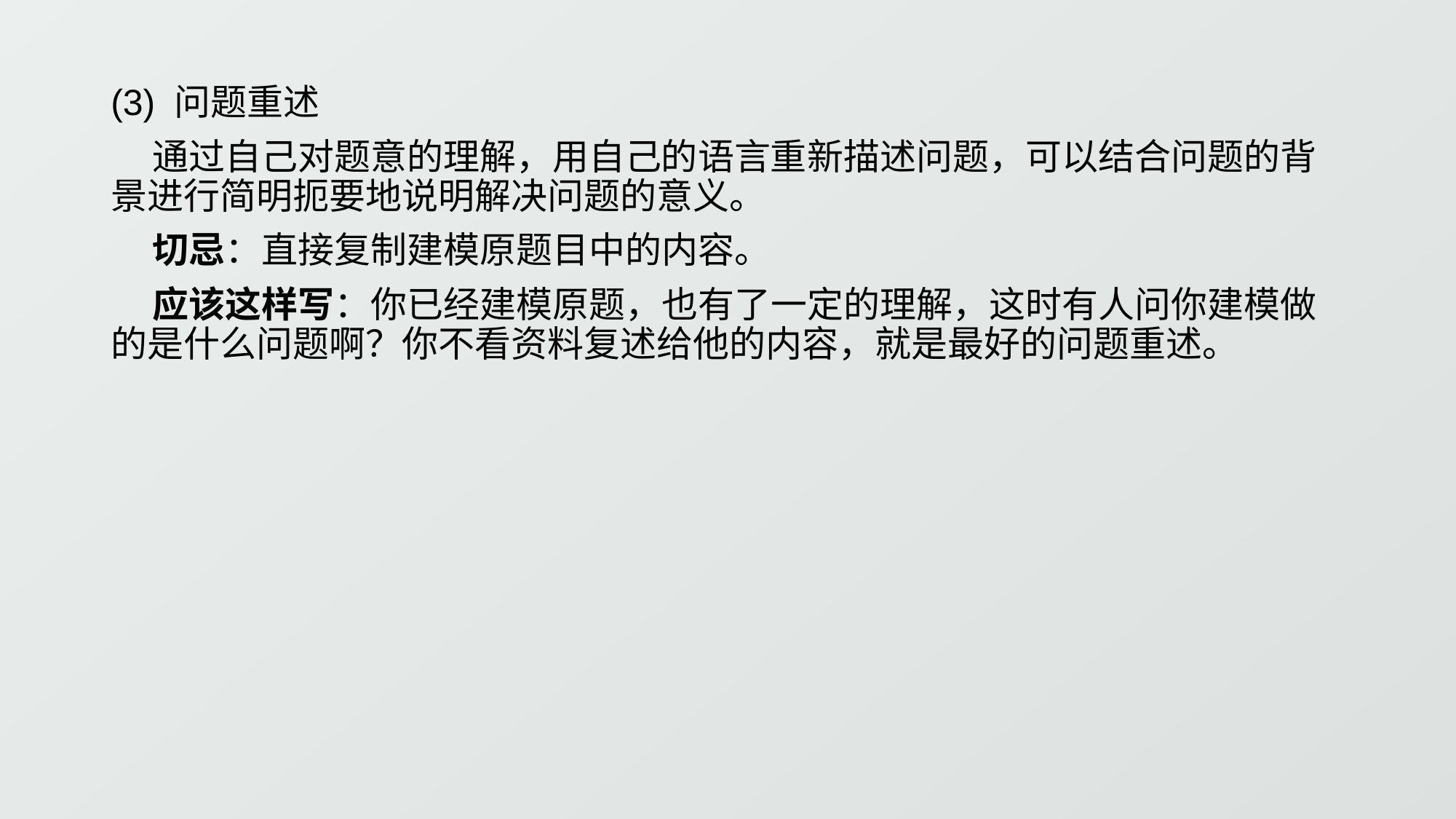

(3) 问题重述
    通过自己对题意的理解，用自己的语言重新描述问题，可以结合问题的背景进行简明扼要地说明解决问题的意义。
    切忌：直接复制建模原题目中的内容。
    应该这样写：你已经建模原题，也有了一定的理解，这时有人问你建模做的是什么问题啊？你不看资料复述给他的内容，就是最好的问题重述。